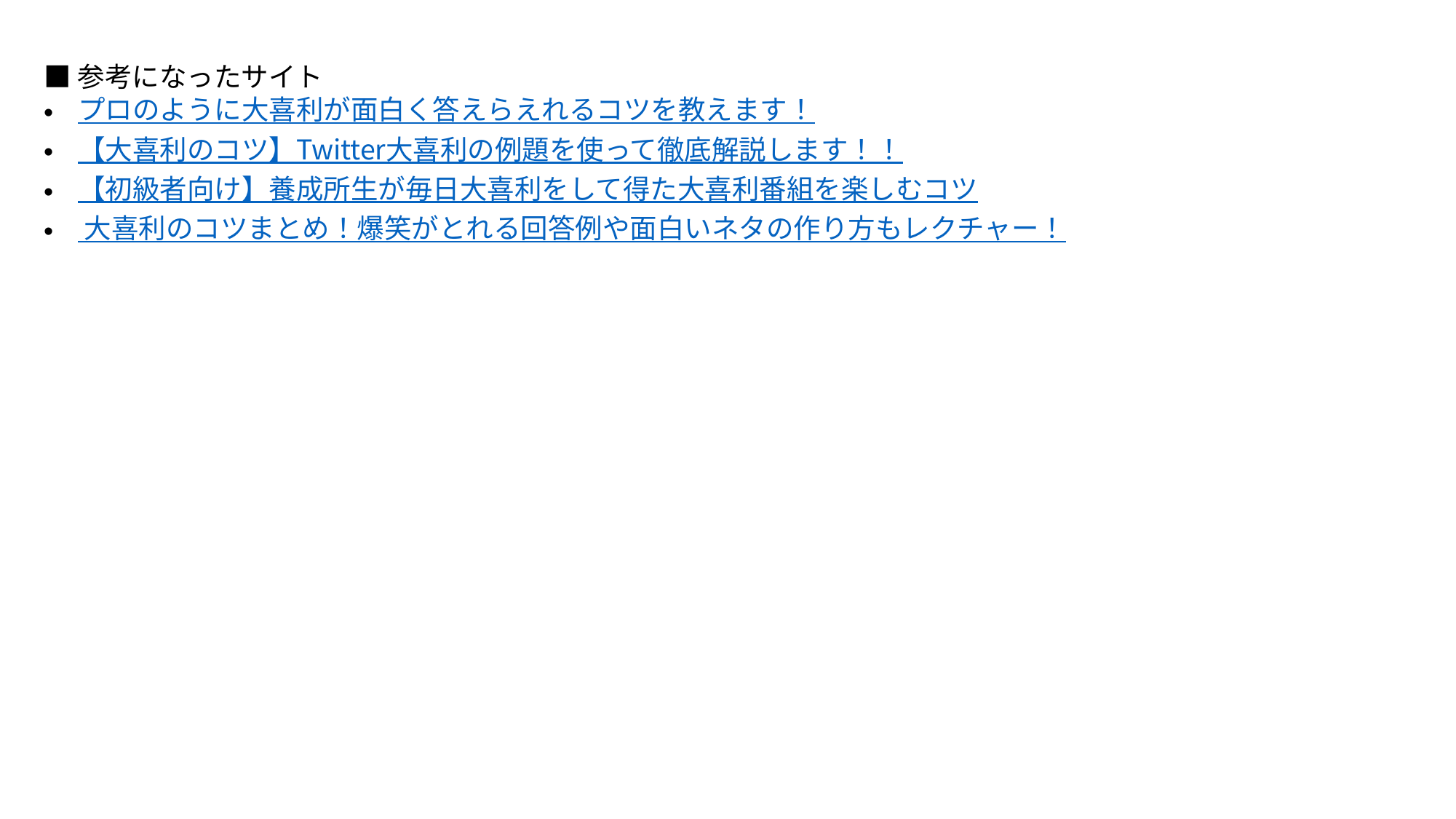

■参考になったサイト
プロのように大喜利が面白く答えらえれるコツを教えます！
【大喜利のコツ】Twitter大喜利の例題を使って徹底解説します！！
【初級者向け】養成所生が毎日大喜利をして得た大喜利番組を楽しむコツ
 大喜利のコツまとめ！爆笑がとれる回答例や面白いネタの作り方もレクチャー！